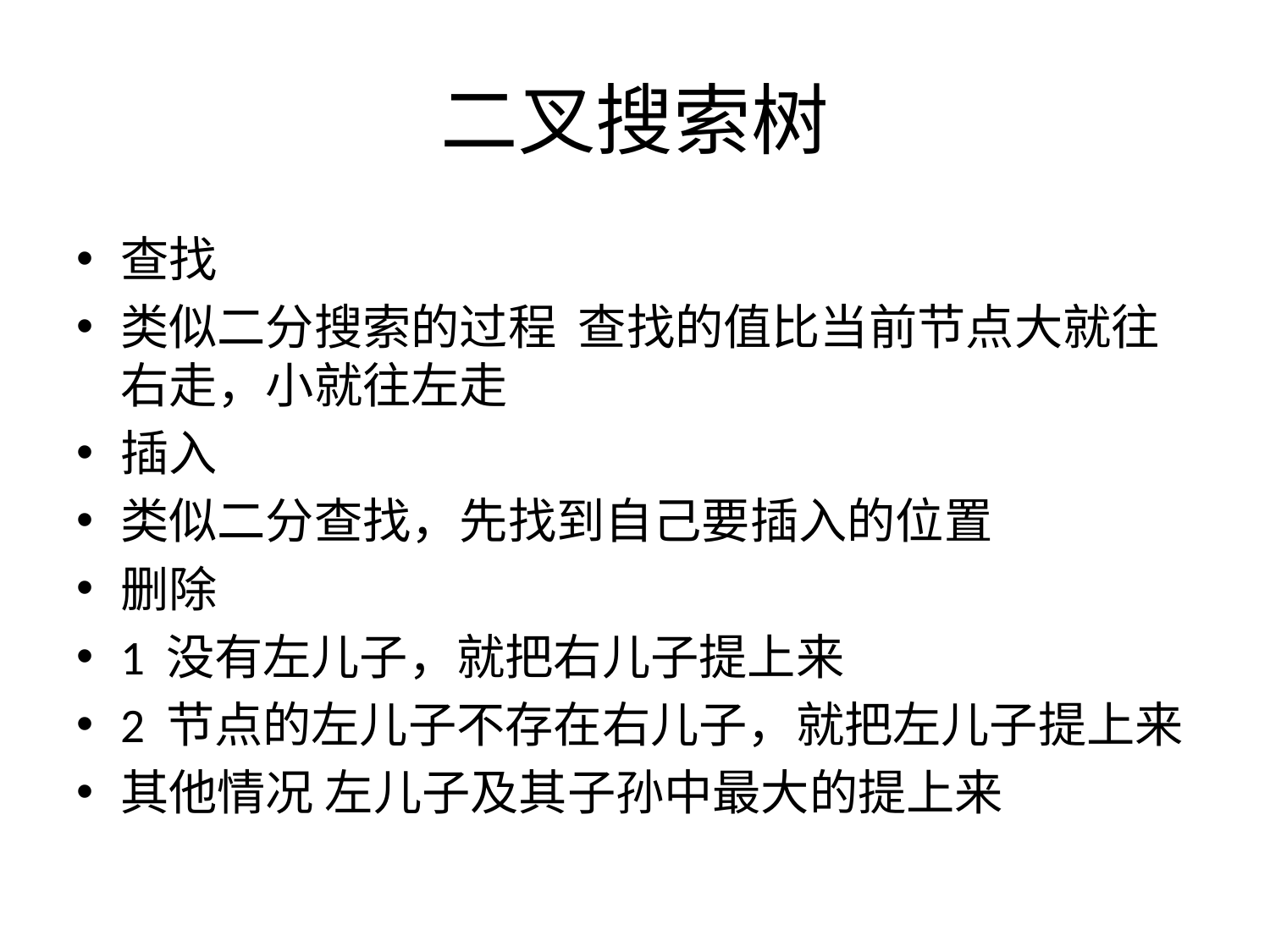

# 二叉搜索树
查找
类似二分搜索的过程  查找的值比当前节点大就往右走，小就往左走
插入
类似二分查找，先找到自己要插入的位置
删除
1 没有左儿子，就把右儿子提上来
2 节点的左儿子不存在右儿子，就把左儿子提上来
其他情况 左儿子及其子孙中最大的提上来